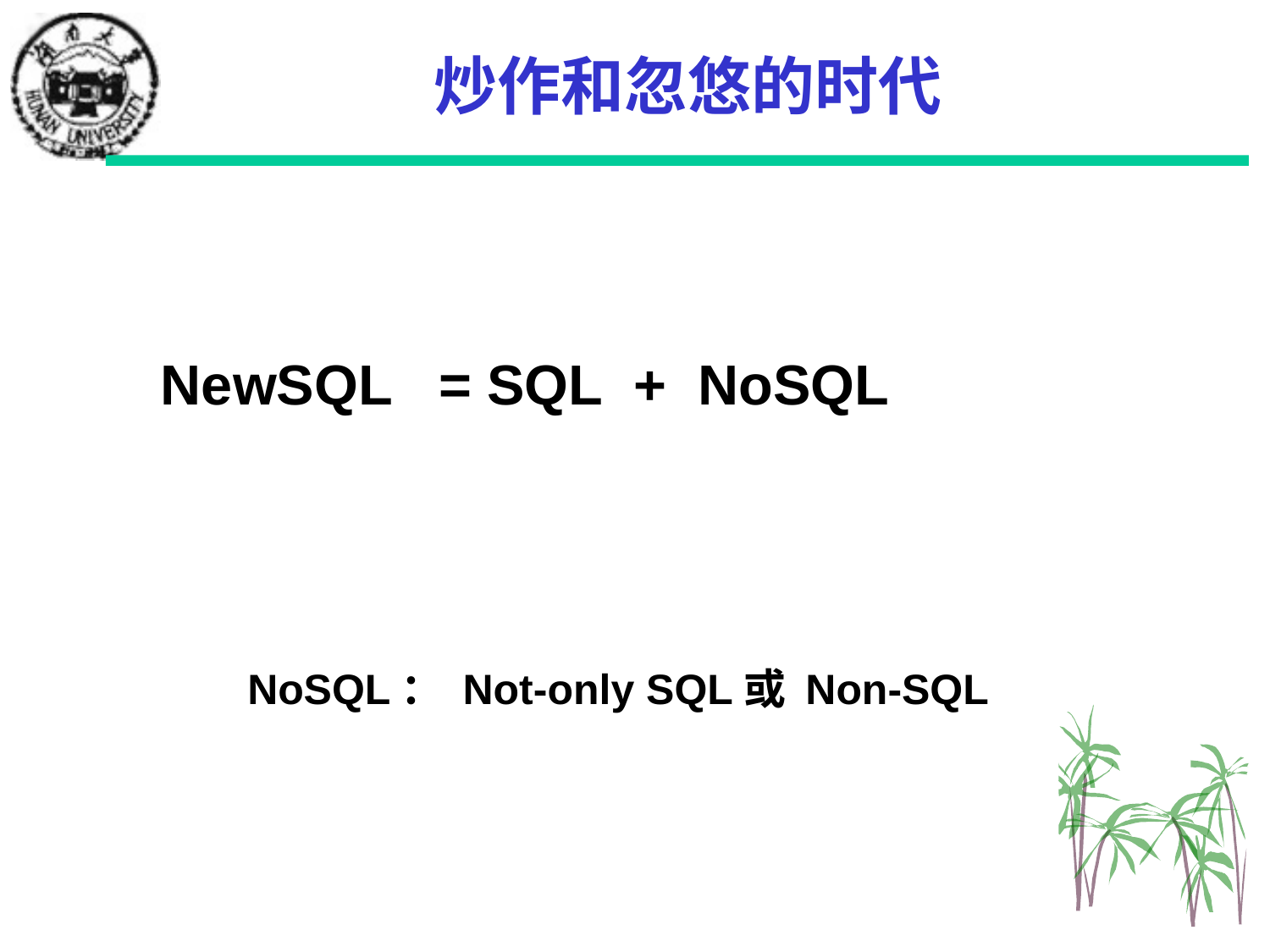

# 炒作和忽悠的时代
NewSQL   = SQL  +  NoSQL
NoSQL： Not-only SQL或 Non-SQL